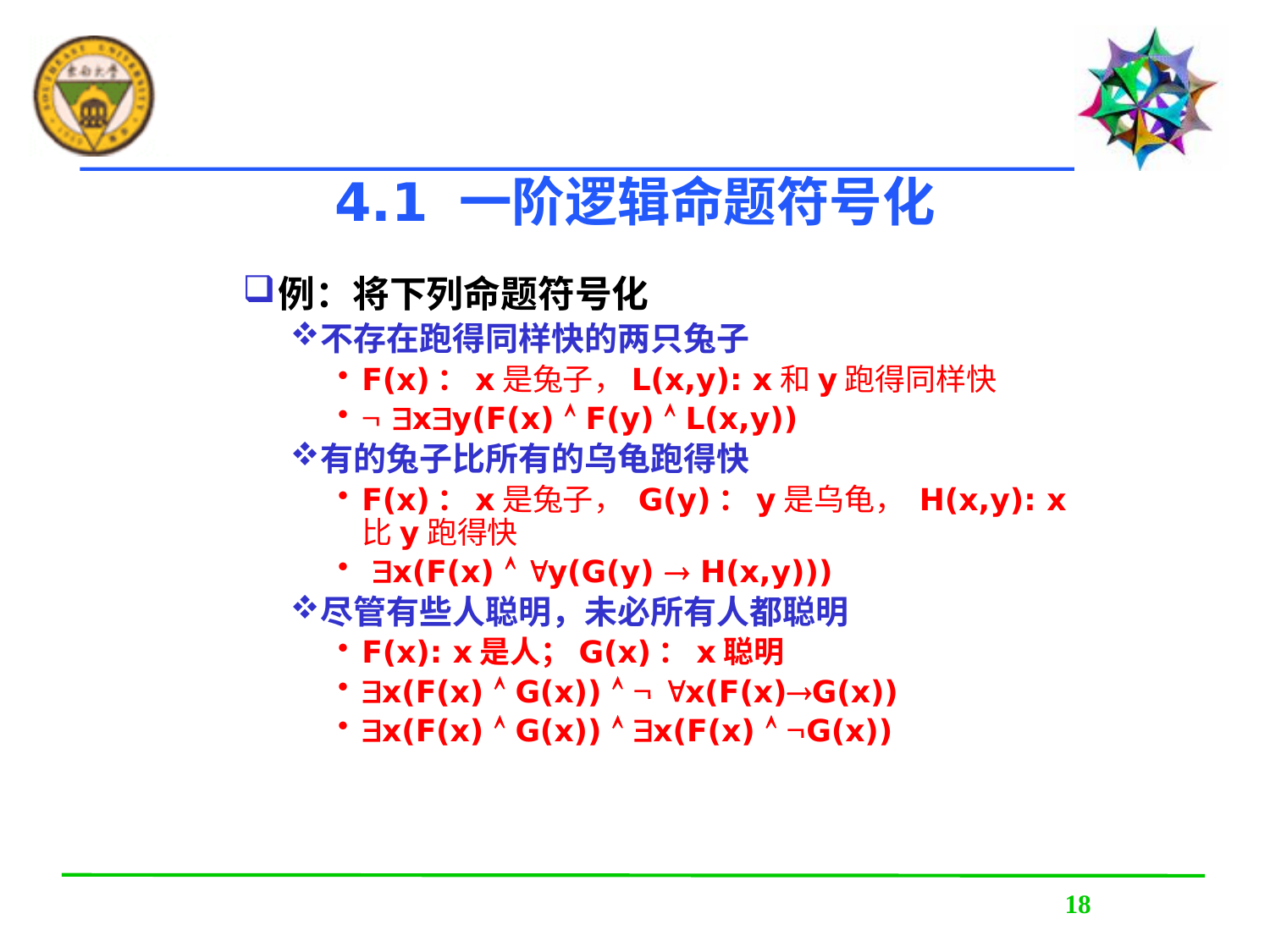

4.1 一阶逻辑命题符号化
例：将下列命题符号化
不存在跑得同样快的两只兔子
F(x)：x是兔子，L(x,y): x和y跑得同样快
¬ ∃x∃y(F(x) ∧ F(y) ∧ L(x,y))
有的兔子比所有的乌龟跑得快
F(x)：x是兔子， G(y)：y是乌龟， H(x,y): x比y跑得快
 ∃x(F(x) ∧ ∀y(G(y) → H(x,y)))
尽管有些人聪明，未必所有人都聪明
F(x): x是人；G(x)：x聪明
∃x(F(x) ∧ G(x)) ∧ ¬ ∀x(F(x)→G(x))
∃x(F(x) ∧ G(x)) ∧ ∃x(F(x) ∧ ¬G(x))